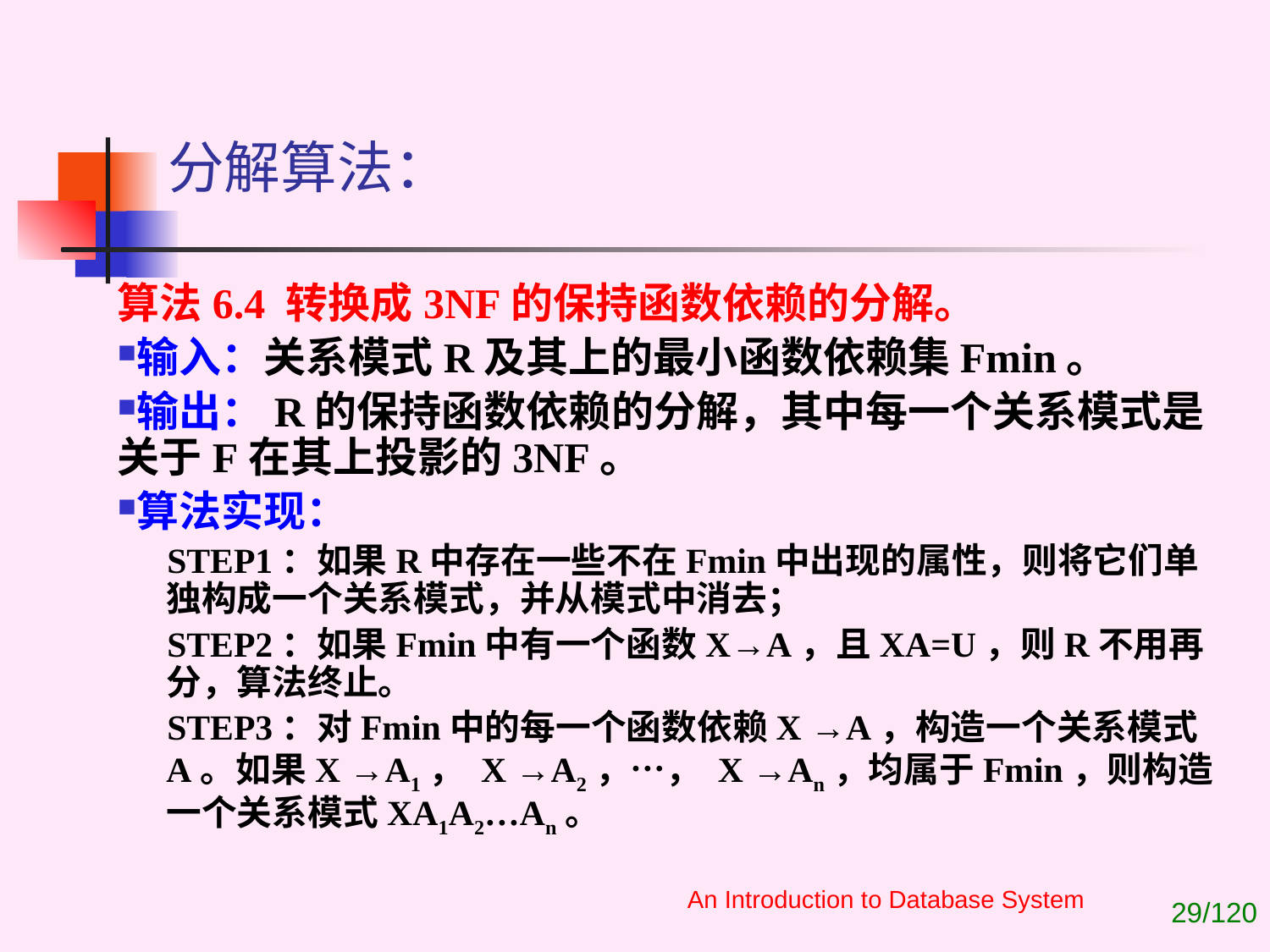

# 分解算法：
算法6.4 转换成3NF的保持函数依赖的分解。
输入：关系模式R及其上的最小函数依赖集Fmin。
输出：R的保持函数依赖的分解，其中每一个关系模式是关于F在其上投影的3NF。
算法实现：
STEP1：如果R中存在一些不在Fmin中出现的属性，则将它们单独构成一个关系模式，并从模式中消去；
STEP2：如果Fmin中有一个函数X→A，且XA=U，则R不用再分，算法终止。
STEP3：对Fmin中的每一个函数依赖X →A，构造一个关系模式A。如果X →A1， X →A2，…， X →An，均属于Fmin，则构造一个关系模式XA1A2…An。

An Introduction to Database System
29/120